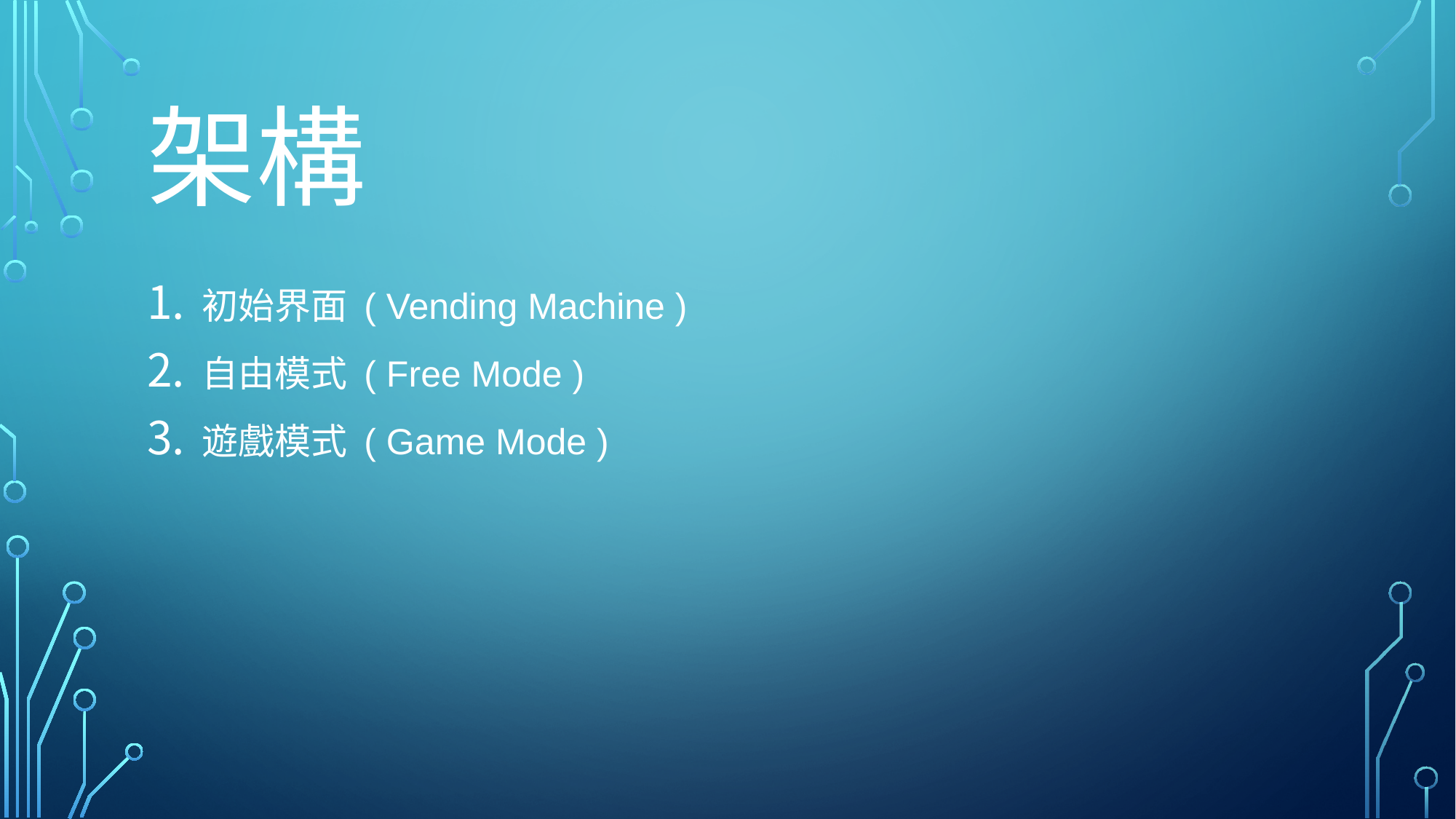

# 架構
初始界面 ( Vending Machine )
自由模式 ( Free Mode )
遊戲模式 ( Game Mode )